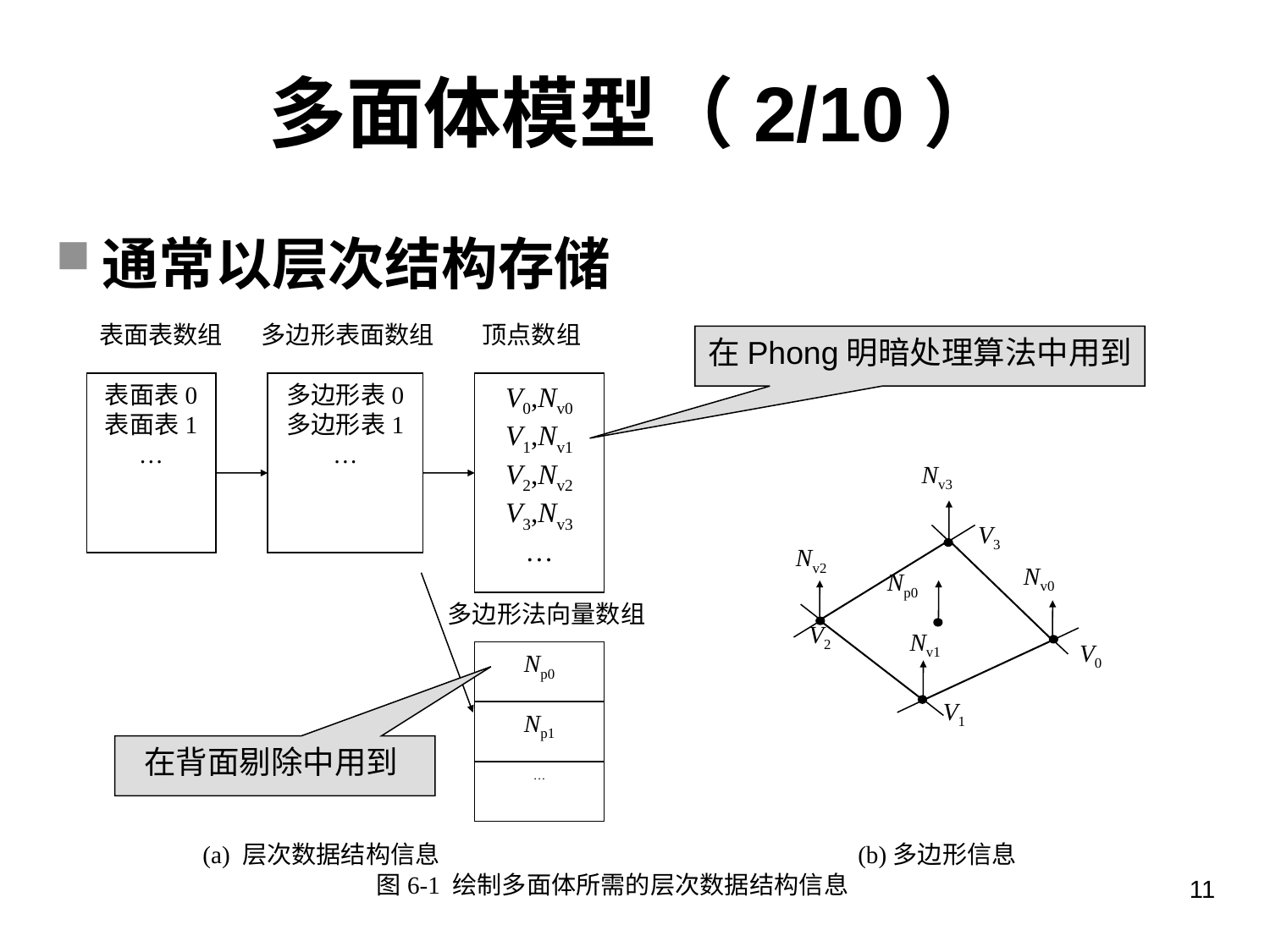

# 多面体模型（2/10）
通常以层次结构存储

表面表数组
多边形表面数组
顶点数组
表面表0
表面表1
…
多边形表0
多边形表1
…
V0,Nv0
V1,Nv1
V2,Nv2
V3,Nv3
…

多边形法向量数组
Np0
Np1
…
Nv3

   V3

Nv2

Nv0
Np0

 V2

Nv1

        V0

      V1

(a) 层次数据结构信息
(b)多边形信息
图6-1 绘制多面体所需的层次数据结构信息
在Phong明暗处理算法中用到
在背面剔除中用到
11
哈尔滨工业大学计算机学院  苏小红